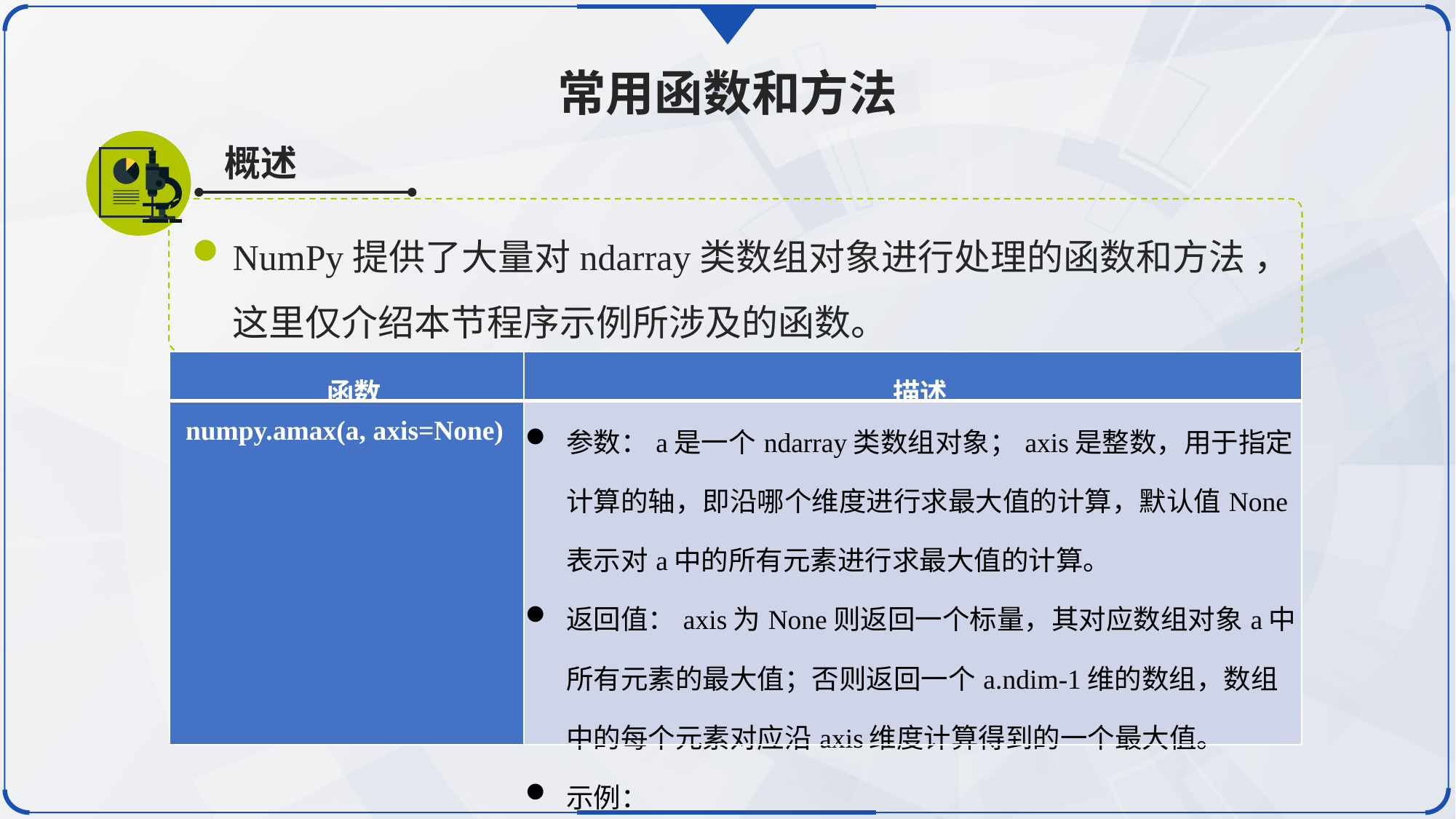

常用函数和方法

概述

NumPy提供了大量对ndarray类数组对象进行处理的函数和方法 ，这里仅介绍本节程序示例所涉及的函数。
| 函数 | 描述 |
| --- | --- |
| numpy.amax(a, axis=None) | 参数：a是一个ndarray类数组对象；axis是整数，用于指定计算的轴，即沿哪个维度进行求最大值的计算，默认值None表示对a中的所有元素进行求最大值的计算。 返回值：axis为None则返回一个标量，其对应数组对象a中所有元素的最大值；否则返回一个a.ndim-1维的数组，数组中的每个元素对应沿axis维度计算得到的一个最大值。 示例： |